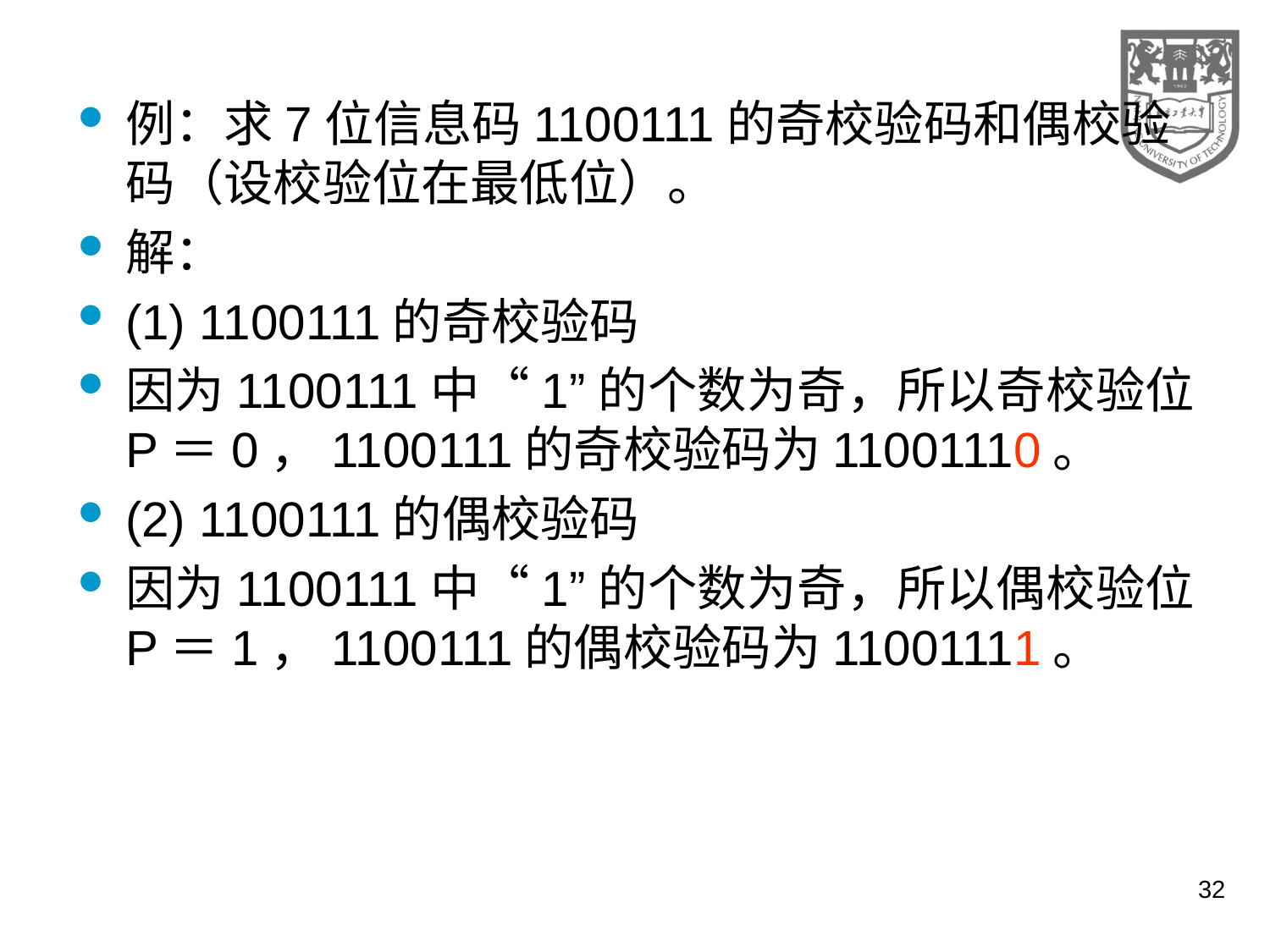

例：求7位信息码1100111的奇校验码和偶校验码（设校验位在最低位）。
解：
(1) 1100111的奇校验码
因为1100111中“1”的个数为奇，所以奇校验位
P＝0，1100111的奇校验码为11001110。
(2) 1100111的偶校验码
因为1100111中“1”的个数为奇，所以偶校验位
P＝1，1100111的偶校验码为11001111。
32